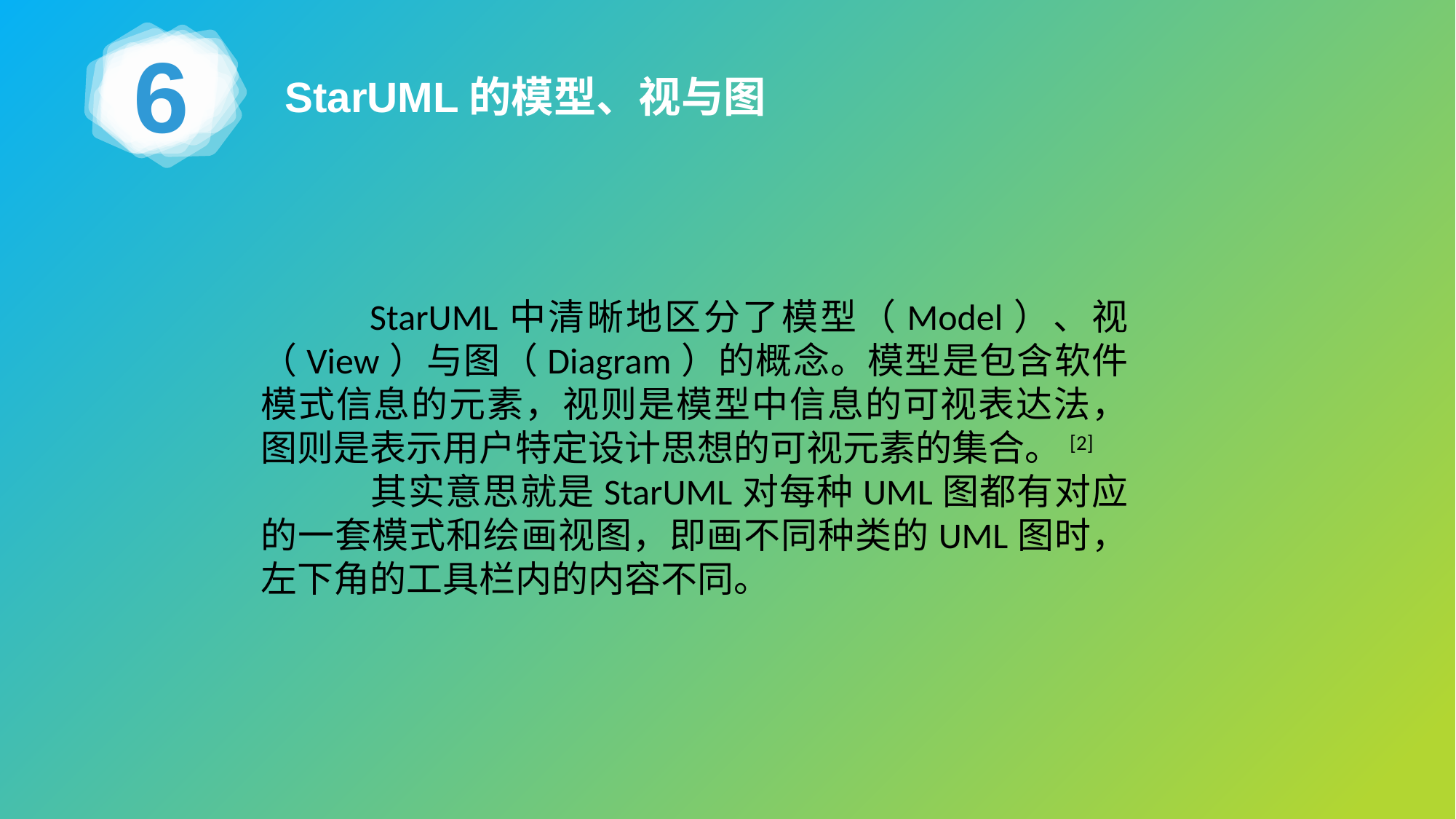

6

StarUML的模型、视与图
	StarUML中清晰地区分了模型（Model）、视（View）与图（Diagram）的概念。模型是包含软件模式信息的元素，视则是模型中信息的可视表达法，图则是表示用户特定设计思想的可视元素的集合。[2]
	其实意思就是StarUML对每种UML图都有对应的一套模式和绘画视图，即画不同种类的UML图时，左下角的工具栏内的内容不同。